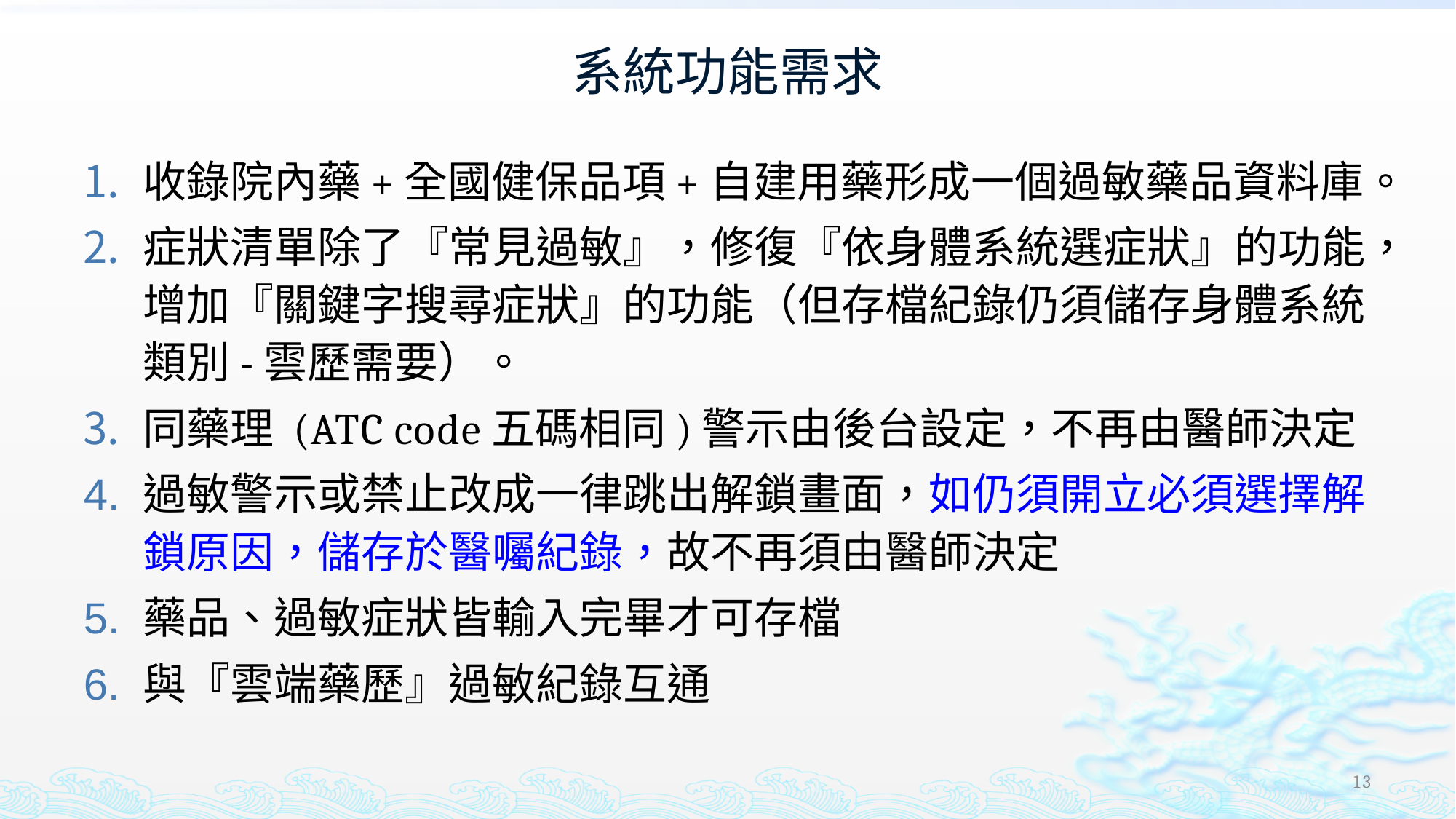

# 系統功能需求
收錄院內藥+全國健保品項+自建用藥形成一個過敏藥品資料庫。
症狀清單除了『常見過敏』，修復『依身體系統選症狀』的功能，增加『關鍵字搜尋症狀』的功能（但存檔紀錄仍須儲存身體系統類別-雲歷需要）。
同藥理 (ATC code五碼相同)警示由後台設定，不再由醫師決定
過敏警示或禁止改成一律跳出解鎖畫面，如仍須開立必須選擇解鎖原因，儲存於醫囑紀錄，故不再須由醫師決定
藥品、過敏症狀皆輸入完畢才可存檔
與『雲端藥歷』過敏紀錄互通
13